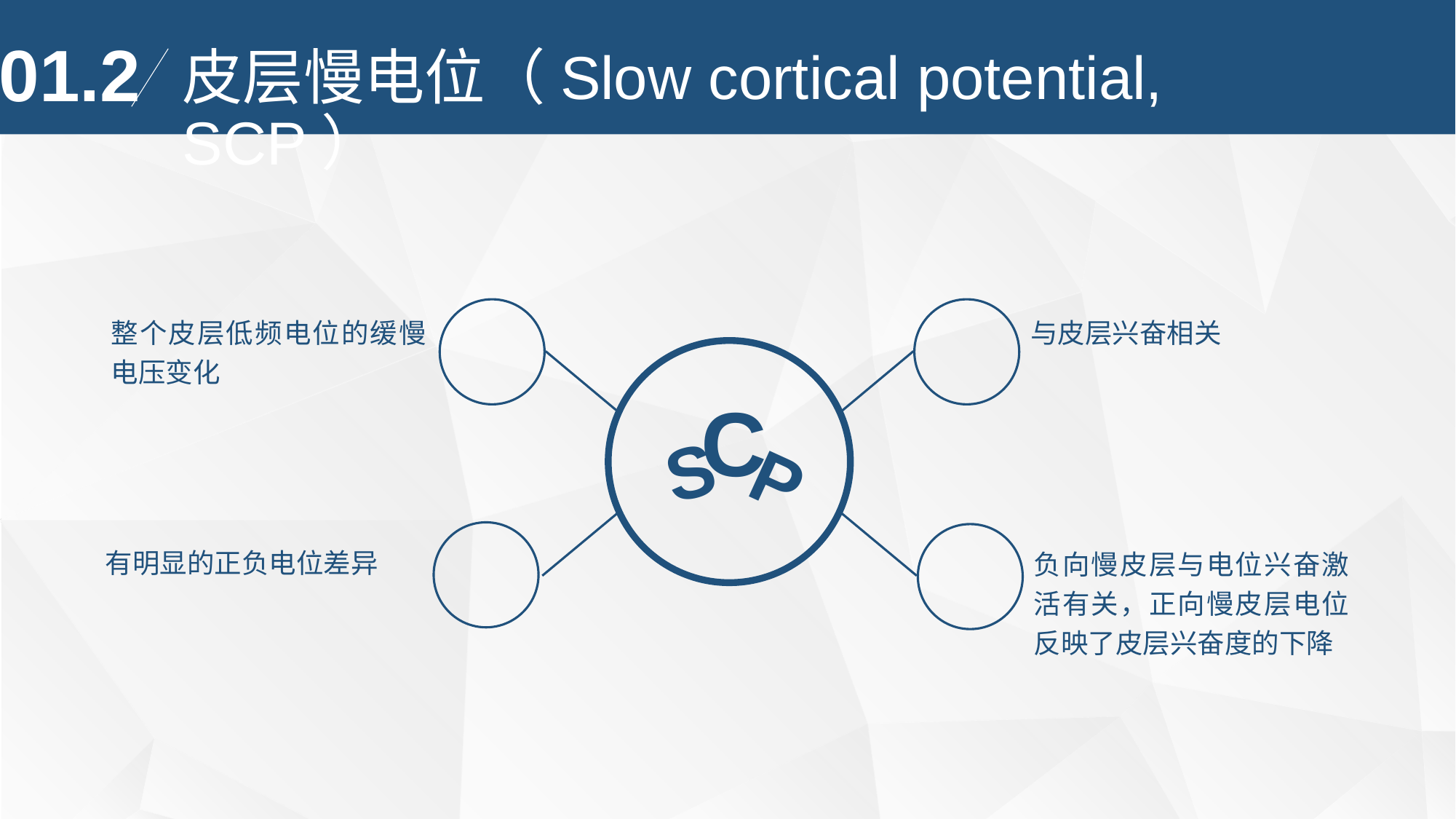

01.2
皮层慢电位（Slow cortical potential, SCP）

整个皮层低频电位的缓慢电压变化
与皮层兴奋相关

C
S
P

有明显的正负电位差异
负向慢皮层与电位兴奋激活有关，正向慢皮层电位反映了皮层兴奋度的下降